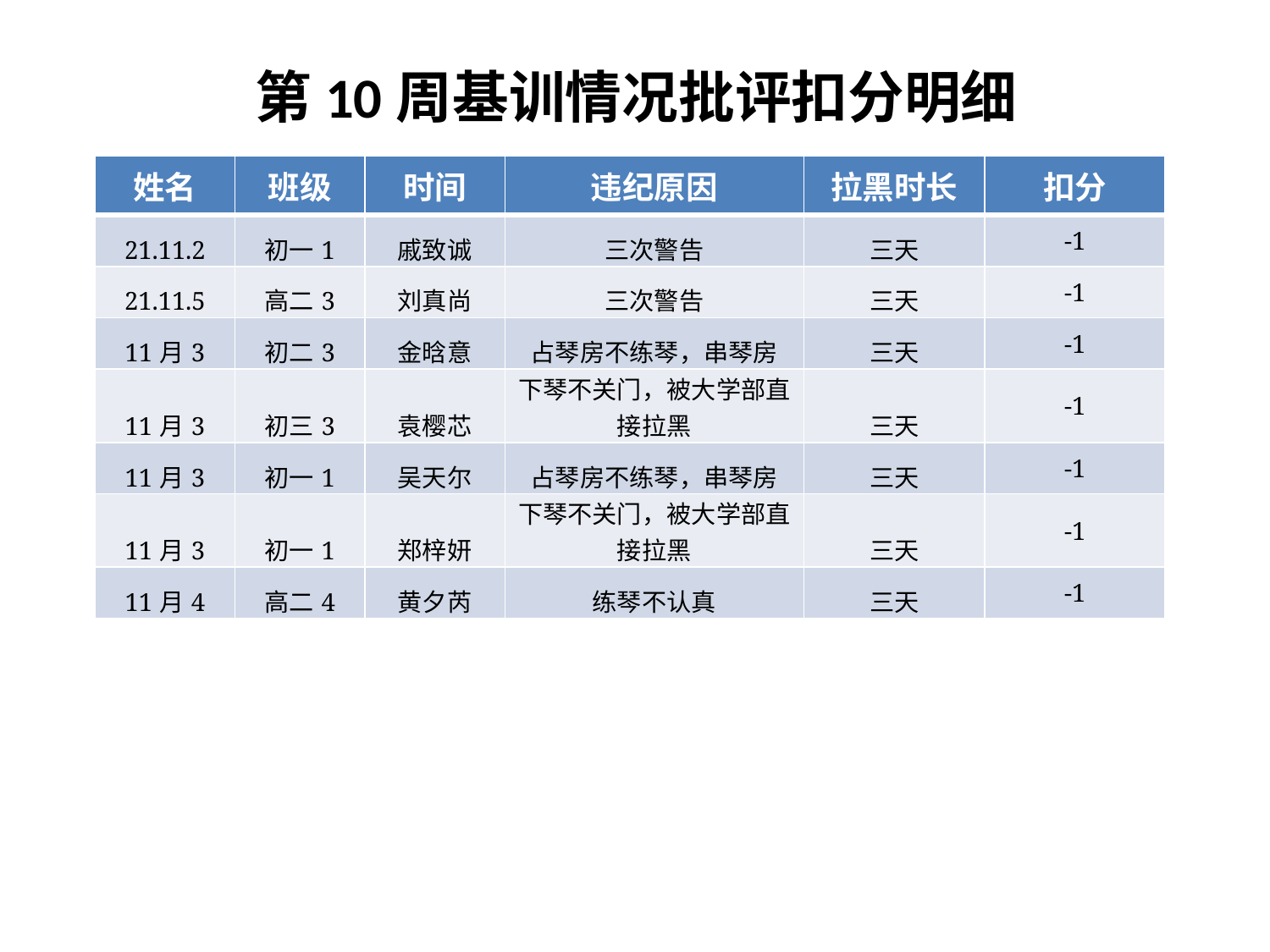

# 第10周基训情况批评扣分明细
| 姓名 | 班级 | 时间 | 违纪原因 | 拉黑时长 | 扣分 |
| --- | --- | --- | --- | --- | --- |
| 21.11.2 | 初一1 | 戚致诚 | 三次警告 | 三天 | -1 |
| 21.11.5 | 高二3 | 刘真尚 | 三次警告 | 三天 | -1 |
| 11月3 | 初二3 | 金晗意 | 占琴房不练琴，串琴房 | 三天 | -1 |
| 11月3 | 初三3 | 袁樱芯 | 下琴不关门，被大学部直接拉黑 | 三天 | -1 |
| 11月3 | 初一1 | 吴天尔 | 占琴房不练琴，串琴房 | 三天 | -1 |
| 11月3 | 初一1 | 郑梓妍 | 下琴不关门，被大学部直接拉黑 | 三天 | -1 |
| 11月4 | 高二4 | 黄夕芮 | 练琴不认真 | 三天 | -1 |